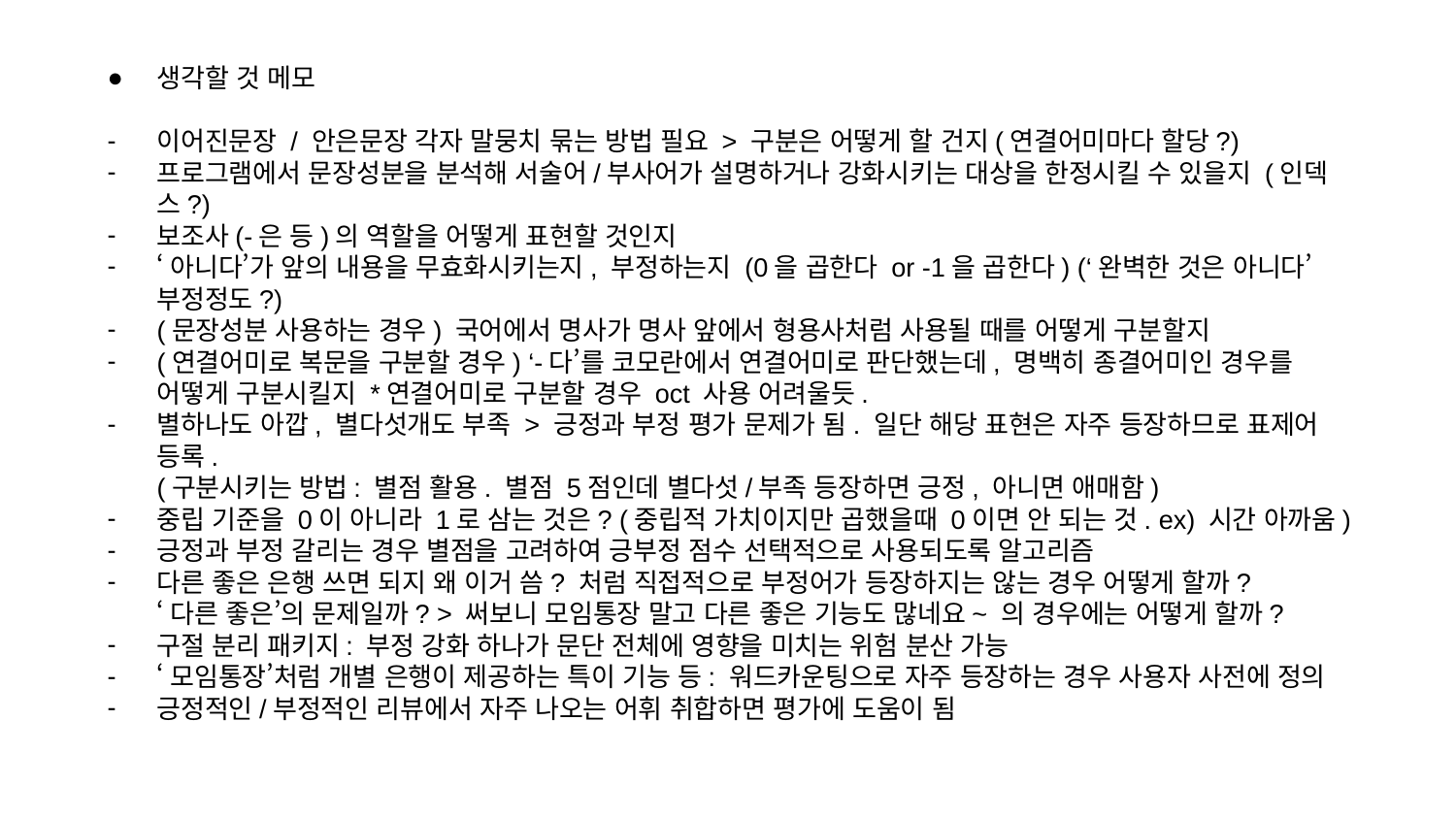

생각할 것 메모

이어진문장 / 안은문장 각자 말뭉치 묶는 방법 필요 > 구분은 어떻게 할 건지(연결어미마다 할당?)
프로그램에서 문장성분을 분석해 서술어/부사어가 설명하거나 강화시키는 대상을 한정시킬 수 있을지 (인덱스?)
보조사(-은 등)의 역할을 어떻게 표현할 것인지
‘아니다’가 앞의 내용을 무효화시키는지, 부정하는지 (0을 곱한다 or -1을 곱한다) (‘완벽한 것은 아니다’ 부정정도?)
(문장성분 사용하는 경우) 국어에서 명사가 명사 앞에서 형용사처럼 사용될 때를 어떻게 구분할지
(연결어미로 복문을 구분할 경우) ‘-다’를 코모란에서 연결어미로 판단했는데, 명백히 종결어미인 경우를 어떻게 구분시킬지 *연결어미로 구분할 경우 oct 사용 어려울듯.
별하나도 아깝, 별다섯개도 부족 > 긍정과 부정 평가 문제가 됨. 일단 해당 표현은 자주 등장하므로 표제어 등록.
(구분시키는 방법: 별점 활용. 별점 5점인데 별다섯/부족 등장하면 긍정, 아니면 애매함)
중립 기준을 0이 아니라 1로 삼는 것은? (중립적 가치이지만 곱했을때 0이면 안 되는 것. ex) 시간 아까움)
긍정과 부정 갈리는 경우 별점을 고려하여 긍부정 점수 선택적으로 사용되도록 알고리즘
다른 좋은 은행 쓰면 되지 왜 이거 씀? 처럼 직접적으로 부정어가 등장하지는 않는 경우 어떻게 할까?
‘다른 좋은’의 문제일까? > 써보니 모임통장 말고 다른 좋은 기능도 많네요~ 의 경우에는 어떻게 할까?
구절 분리 패키지: 부정 강화 하나가 문단 전체에 영향을 미치는 위험 분산 가능
‘모임통장’처럼 개별 은행이 제공하는 특이 기능 등: 워드카운팅으로 자주 등장하는 경우 사용자 사전에 정의
긍정적인/부정적인 리뷰에서 자주 나오는 어휘 취합하면 평가에 도움이 됨